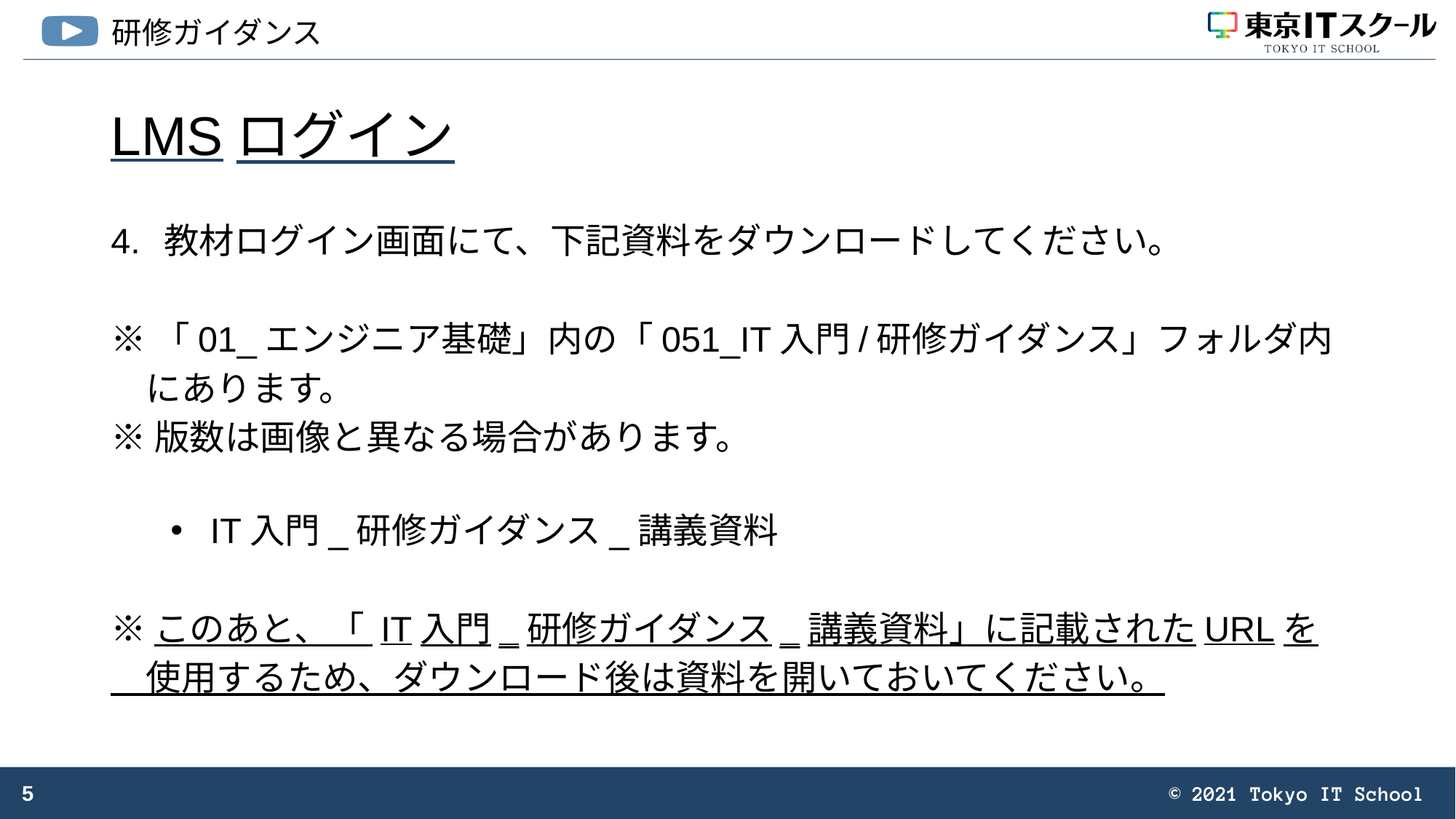

研修ガイダンス
# LMSログイン
教材ログイン画面にて、下記資料をダウンロードしてください。

※「01_エンジニア基礎」内の「051_IT入門/研修ガイダンス」フォルダ内
　にあります。
※版数は画像と異なる場合があります。

IT入門_研修ガイダンス_講義資料

※このあと、「 IT入門_研修ガイダンス_講義資料」に記載されたURLを
　使用するため、ダウンロード後は資料を開いておいてください。
5